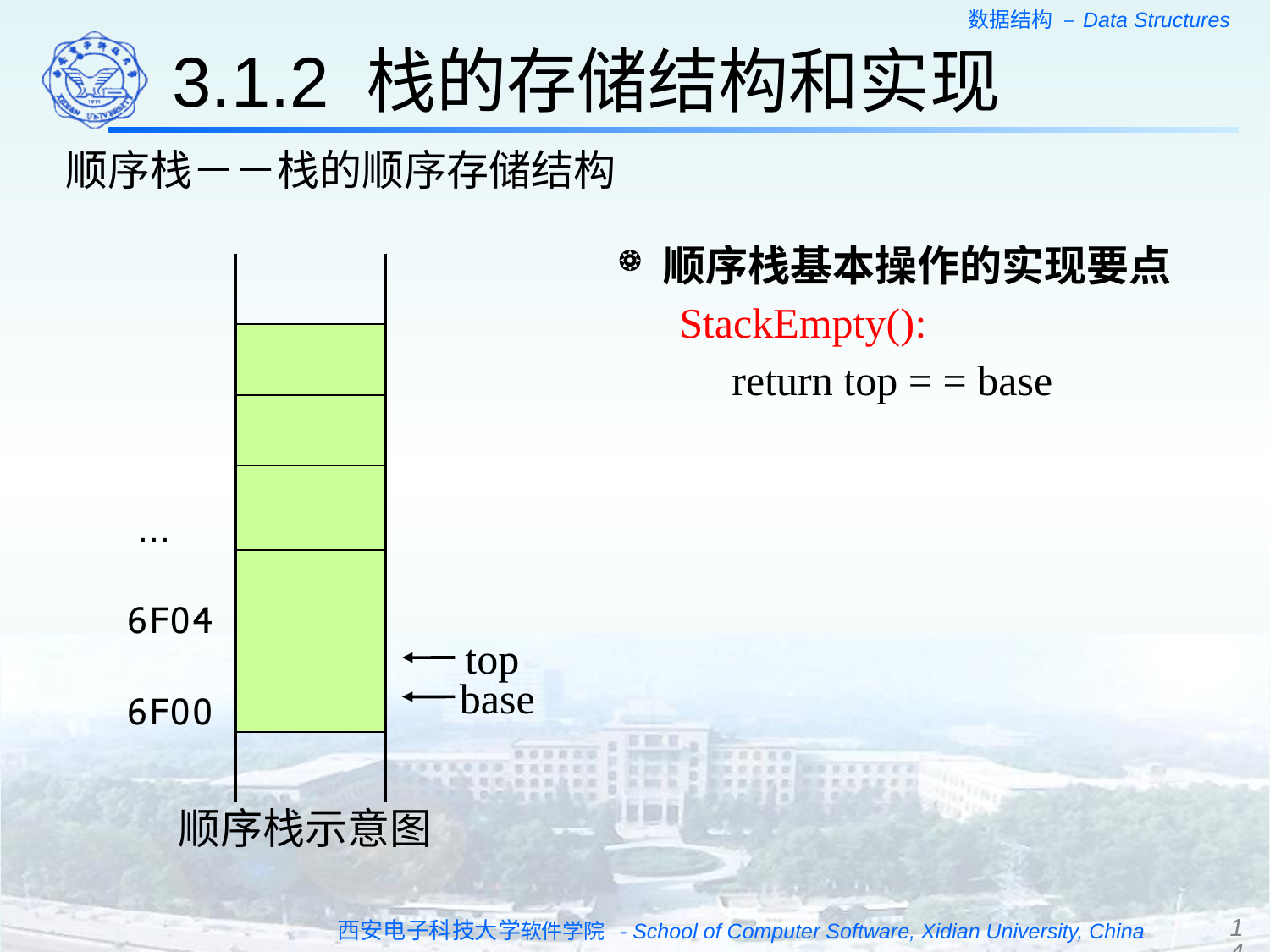

3.1.2 栈的存储结构和实现
顺序栈－－栈的顺序存储结构
顺序栈基本操作的实现要点
StackEmpty():
　return top = = base
|  |  |
| --- | --- |
|  |  |
|  |  |
| ... |  |
| 6F04 |  |
| 6F00 |  |
|  |  |
top

base

顺序栈示意图
14